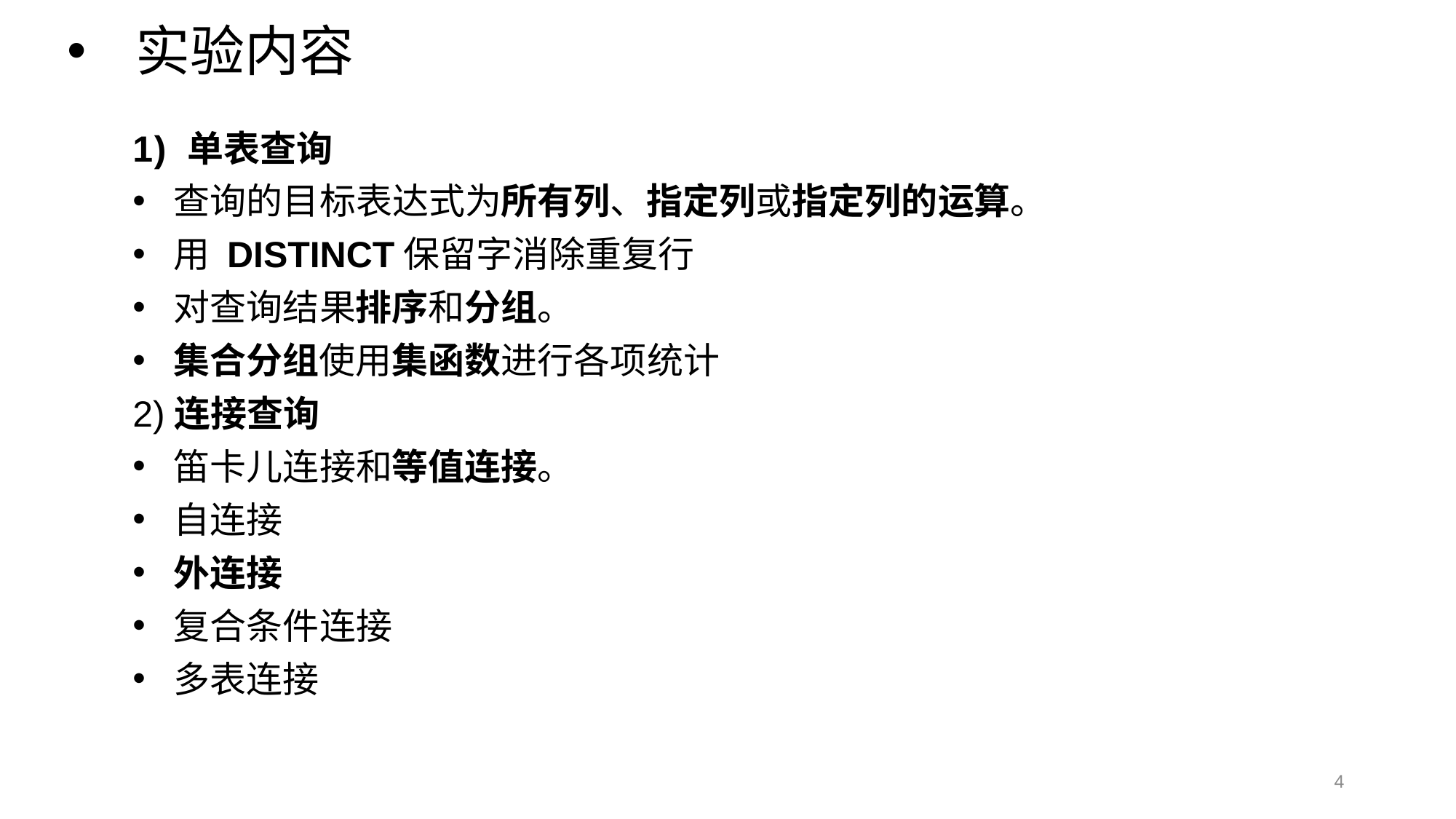

# 实验内容
单表查询
查询的目标表达式为所有列、指定列或指定列的运算。
用 DISTINCT保留字消除重复行
对查询结果排序和分组。
集合分组使用集函数进行各项统计
2)连接查询
笛卡儿连接和等值连接。
自连接
外连接
复合条件连接
多表连接
4